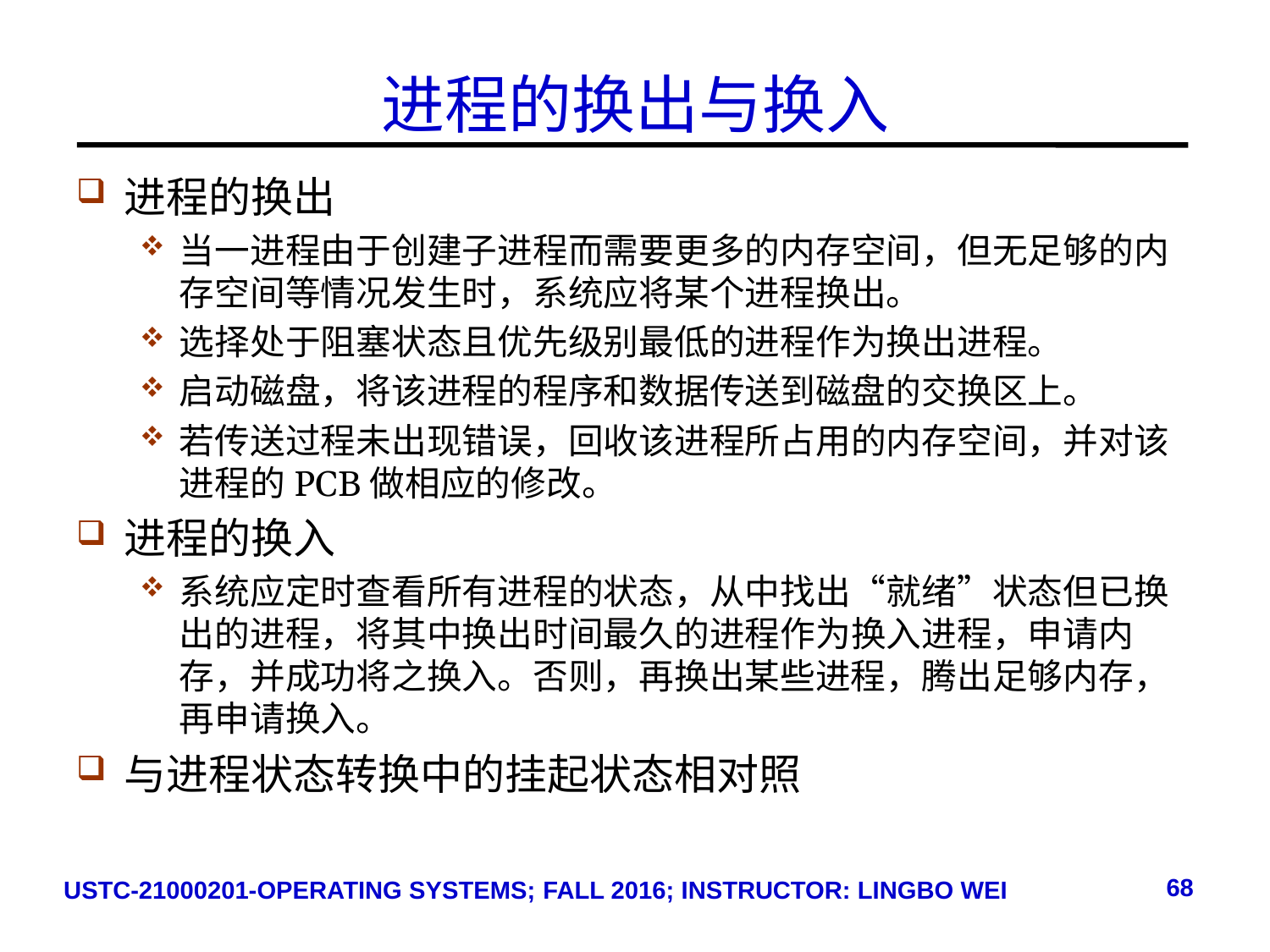

# 进程的换出与换入
进程的换出
当一进程由于创建子进程而需要更多的内存空间，但无足够的内存空间等情况发生时，系统应将某个进程换出。
选择处于阻塞状态且优先级别最低的进程作为换出进程。
启动磁盘，将该进程的程序和数据传送到磁盘的交换区上。
若传送过程未出现错误，回收该进程所占用的内存空间，并对该进程的PCB做相应的修改。
进程的换入
系统应定时查看所有进程的状态，从中找出“就绪”状态但已换出的进程，将其中换出时间最久的进程作为换入进程，申请内存，并成功将之换入。否则，再换出某些进程，腾出足够内存，再申请换入。
与进程状态转换中的挂起状态相对照
68
USTC-21000201-OPERATING SYSTEMS; FALL 2016; INSTRUCTOR: LINGBO WEI